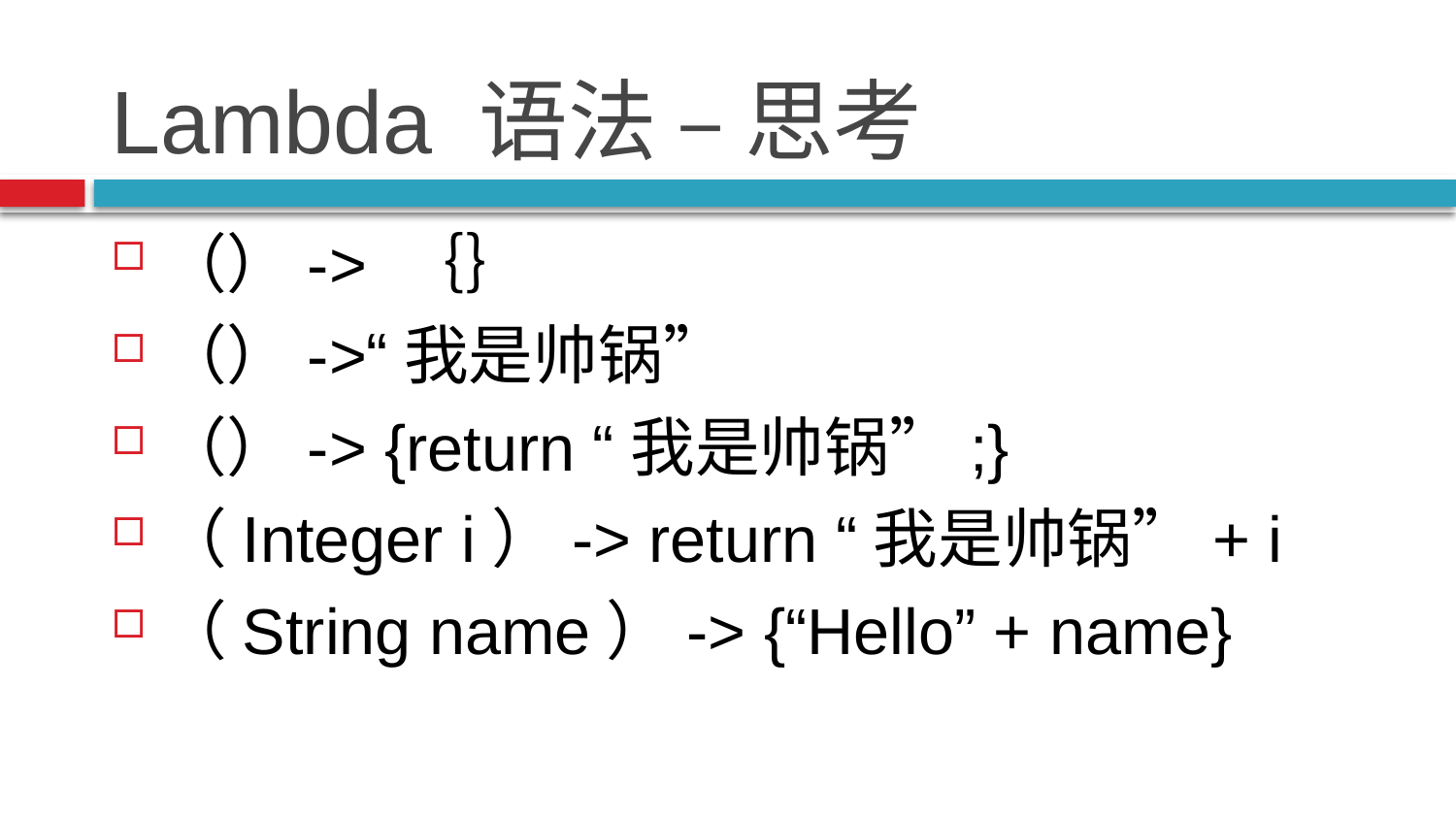

# Lambda 语法 – 思考
（）-> ｛｝
（）->“我是帅锅”
（）-> {return “我是帅锅”;}
（Integer i）-> return “我是帅锅”+ i
（String name）-> {“Hello” + name}